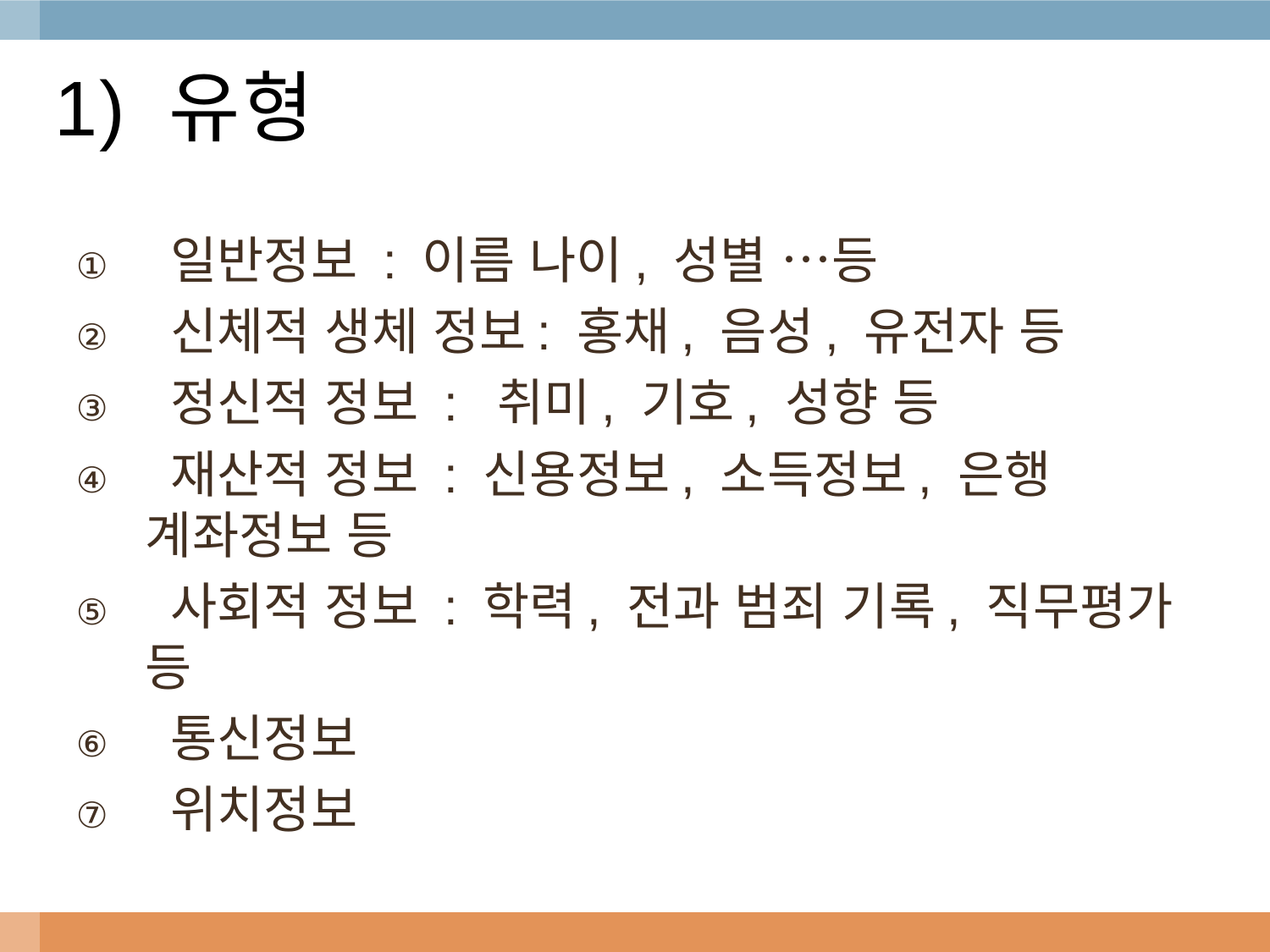

# 1) 유형
 일반정보 : 이름 나이, 성별 …등
 신체적 생체 정보: 홍채, 음성, 유전자 등
 정신적 정보 :  취미, 기호, 성향 등
 재산적 정보 : 신용정보, 소득정보, 은행 계좌정보 등
 사회적 정보 : 학력, 전과 범죄 기록, 직무평가 등
 통신정보
 위치정보